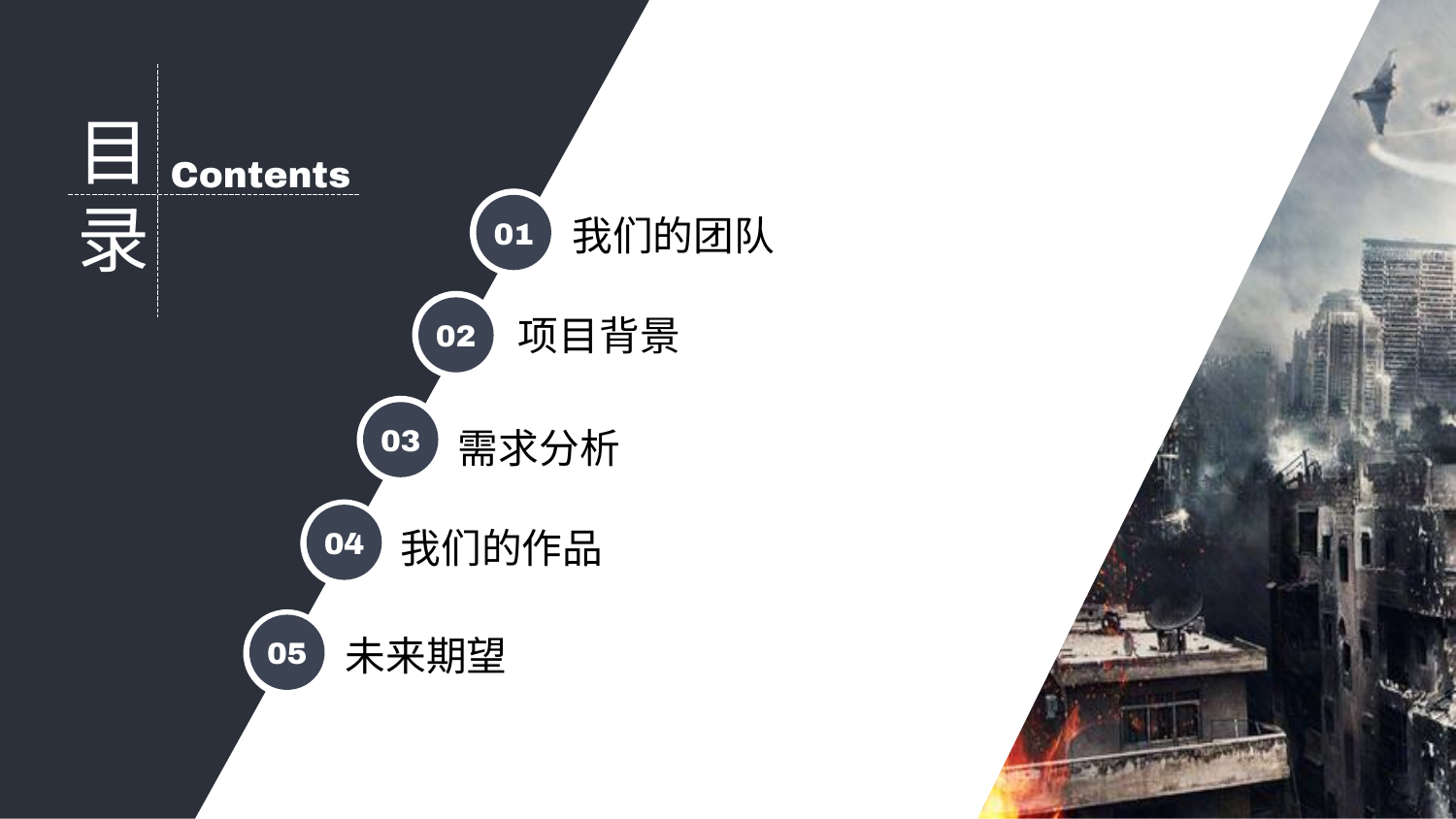

目录
Contents

我们的团队
01

项目背景
02

03
需求分析

04
我们的作品

05
未来期望